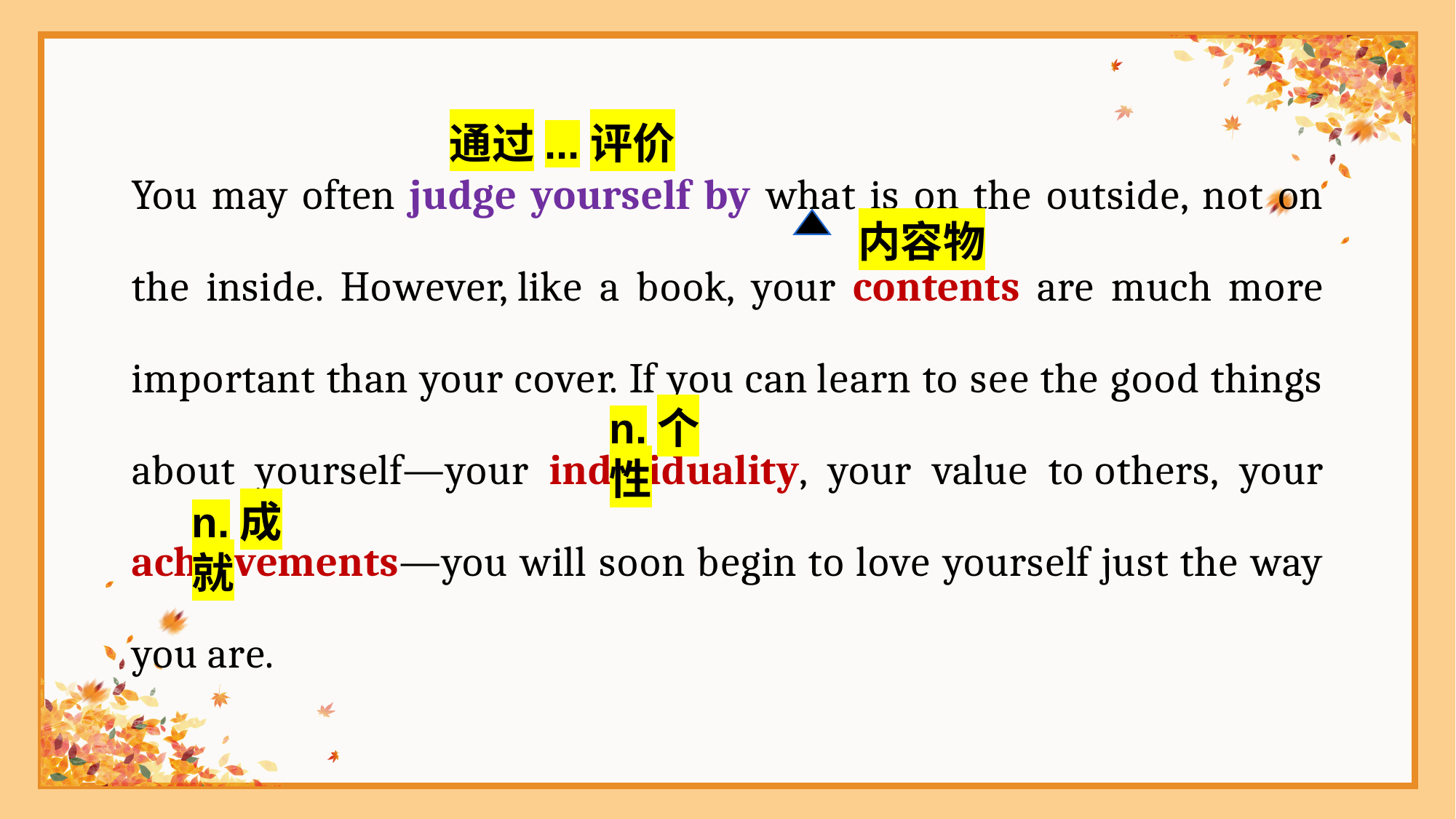

通过...评价
You may often judge yourself by what is on the outside, not on the inside. However, like a book, your contents are much more important than your cover. If you can learn to see the good things about yourself—your individuality, your value to others, your achievements—you will soon begin to love yourself just the way you are.

内容物
n.个性
n.成就